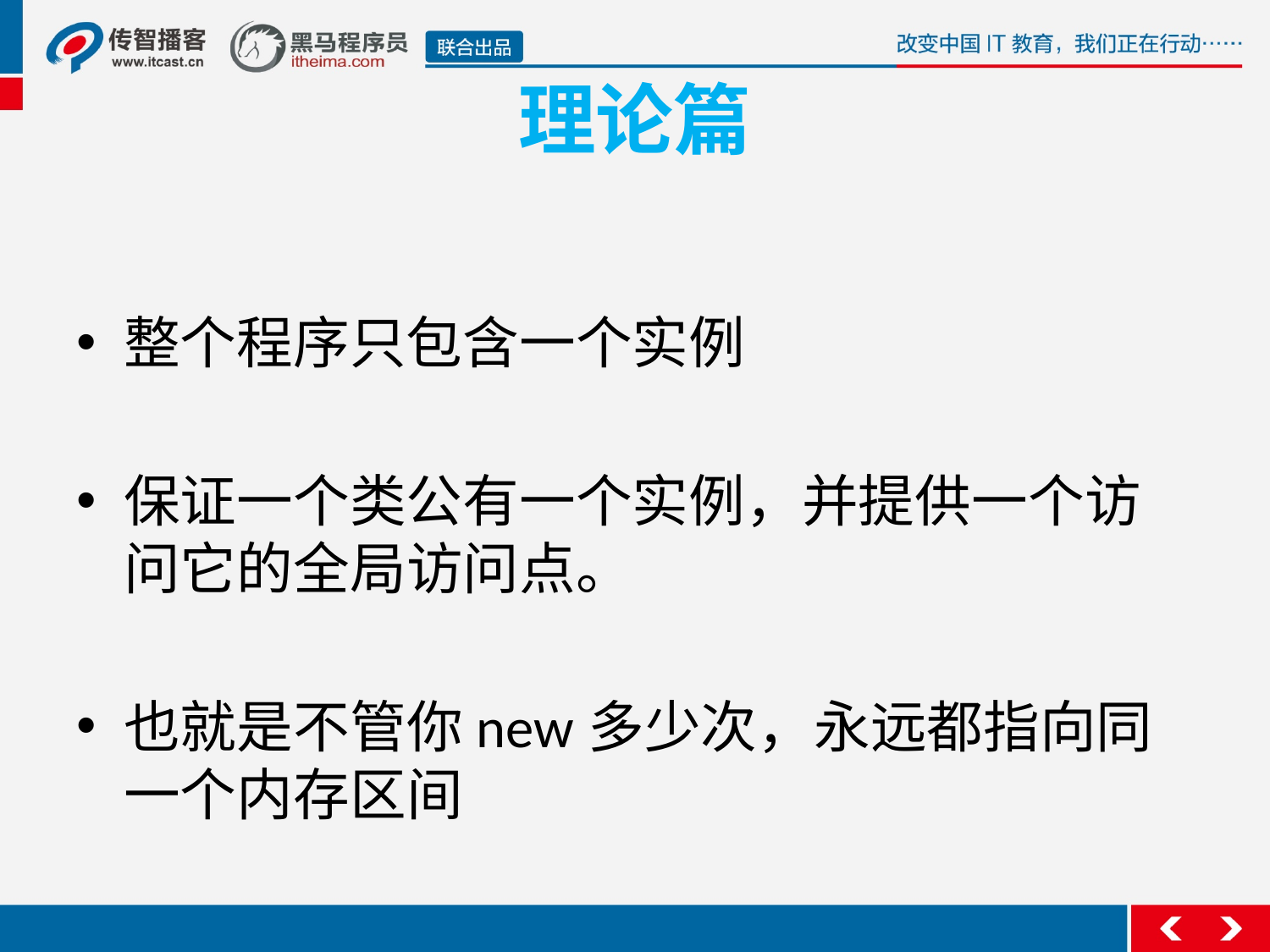

# 理论篇

整个程序只包含一个实例

保证一个类公有一个实例，并提供一个访问它的全局访问点。

也就是不管你new多少次，永远都指向同一个内存区间